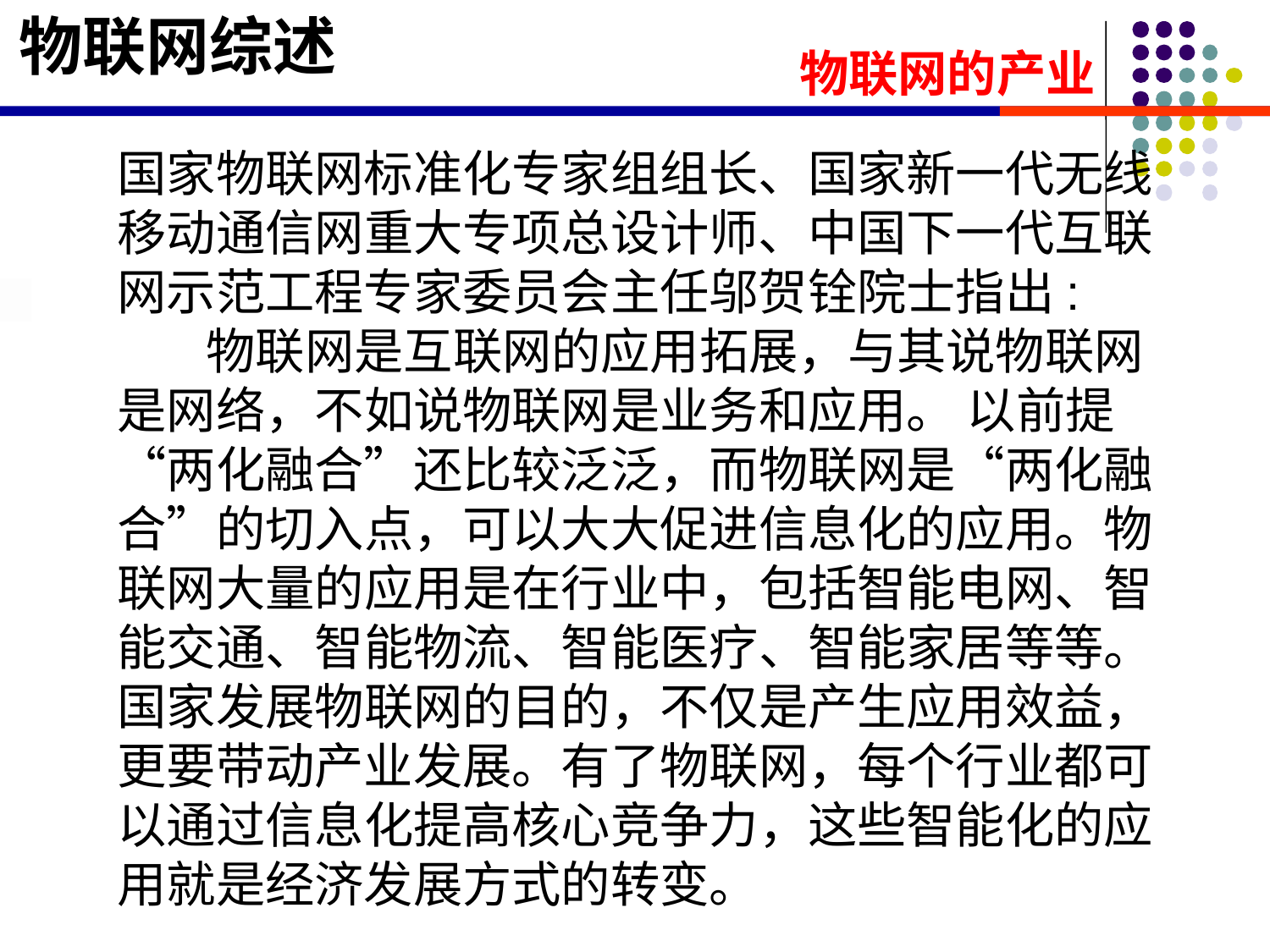

物联网综述
物联网的产业

国家物联网标准化专家组组长、国家新一代无线移动通信网重大专项总设计师、中国下一代互联网示范工程专家委员会主任邬贺铨院士指出:
       物联网是互联网的应用拓展，与其说物联网是网络，不如说物联网是业务和应用。 以前提“两化融合”还比较泛泛，而物联网是“两化融合”的切入点，可以大大促进信息化的应用。物联网大量的应用是在行业中，包括智能电网、智能交通、智能物流、智能医疗、智能家居等等。国家发展物联网的目的，不仅是产生应用效益，更要带动产业发展。有了物联网，每个行业都可以通过信息化提高核心竞争力，这些智能化的应用就是经济发展方式的转变。